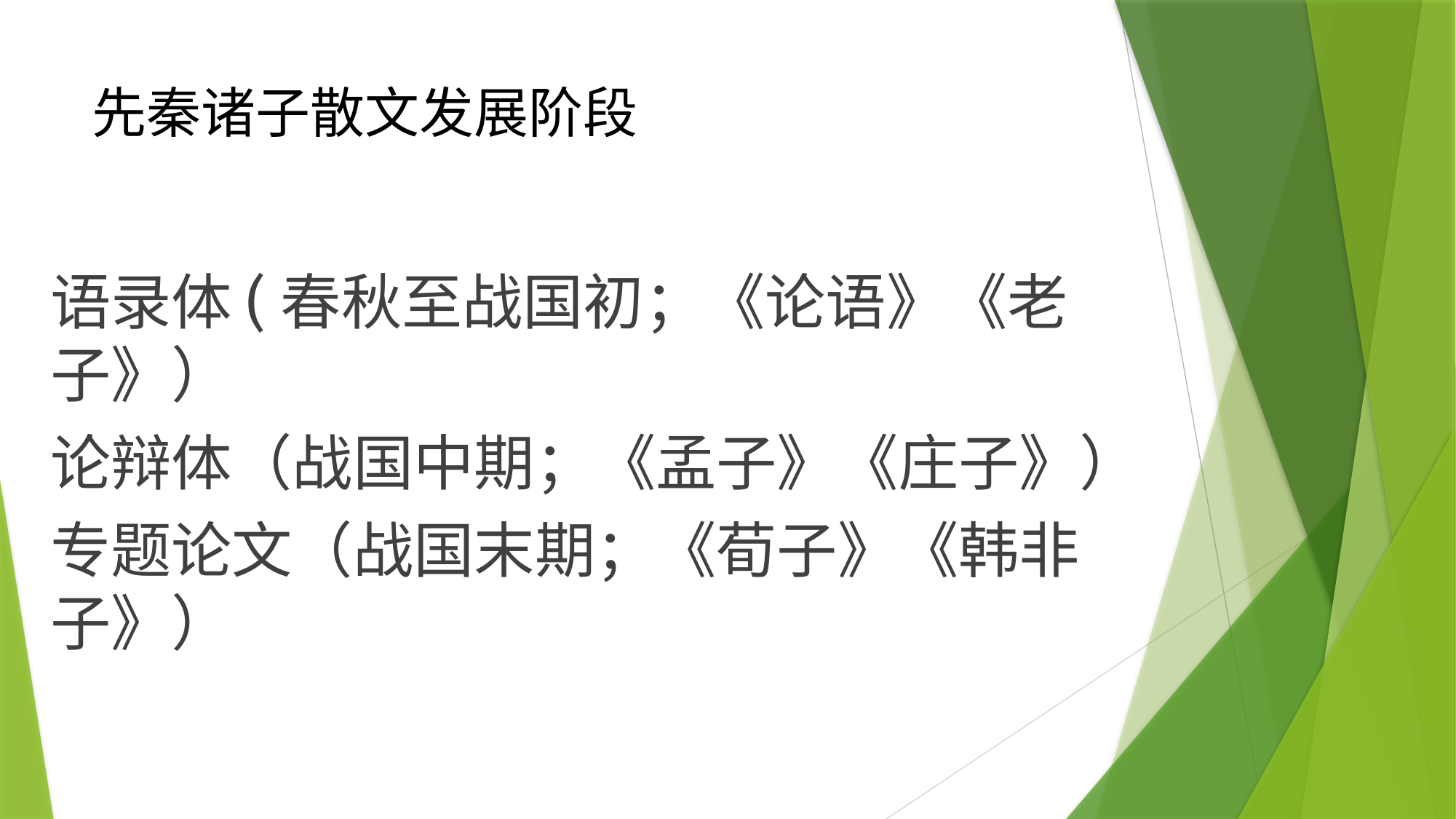

# 先秦诸子散文发展阶段
语录体(春秋至战国初；《论语》《老子》）
论辩体（战国中期；《孟子》《庄子》）
专题论文（战国末期；《荀子》《韩非子》）